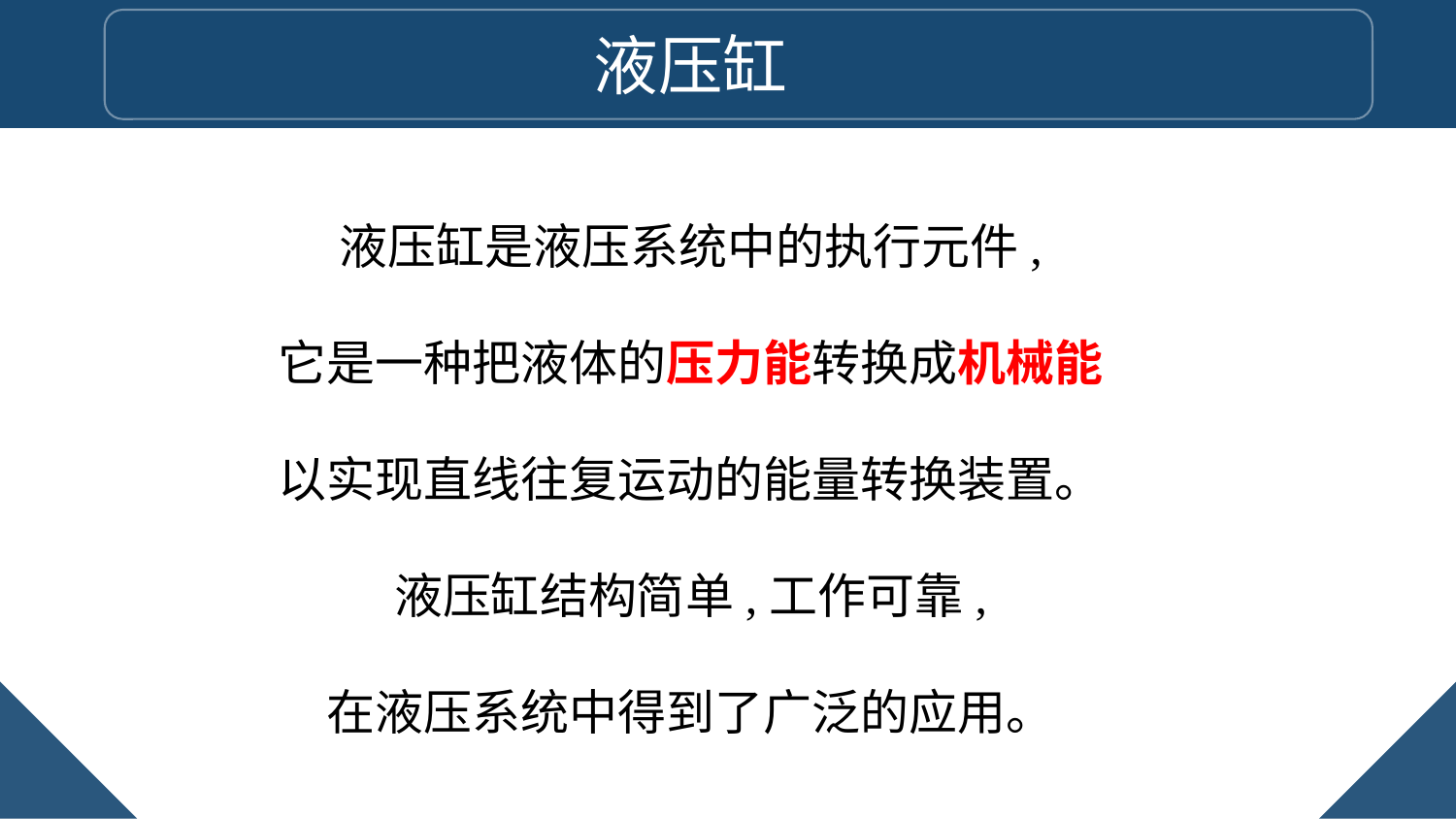

液压缸
液压缸是液压系统中的执行元件,
它是一种把液体的压力能转换成机械能
以实现直线往复运动的能量转换装置。
液压缸结构简单,工作可靠,
在液压系统中得到了广泛的应用。